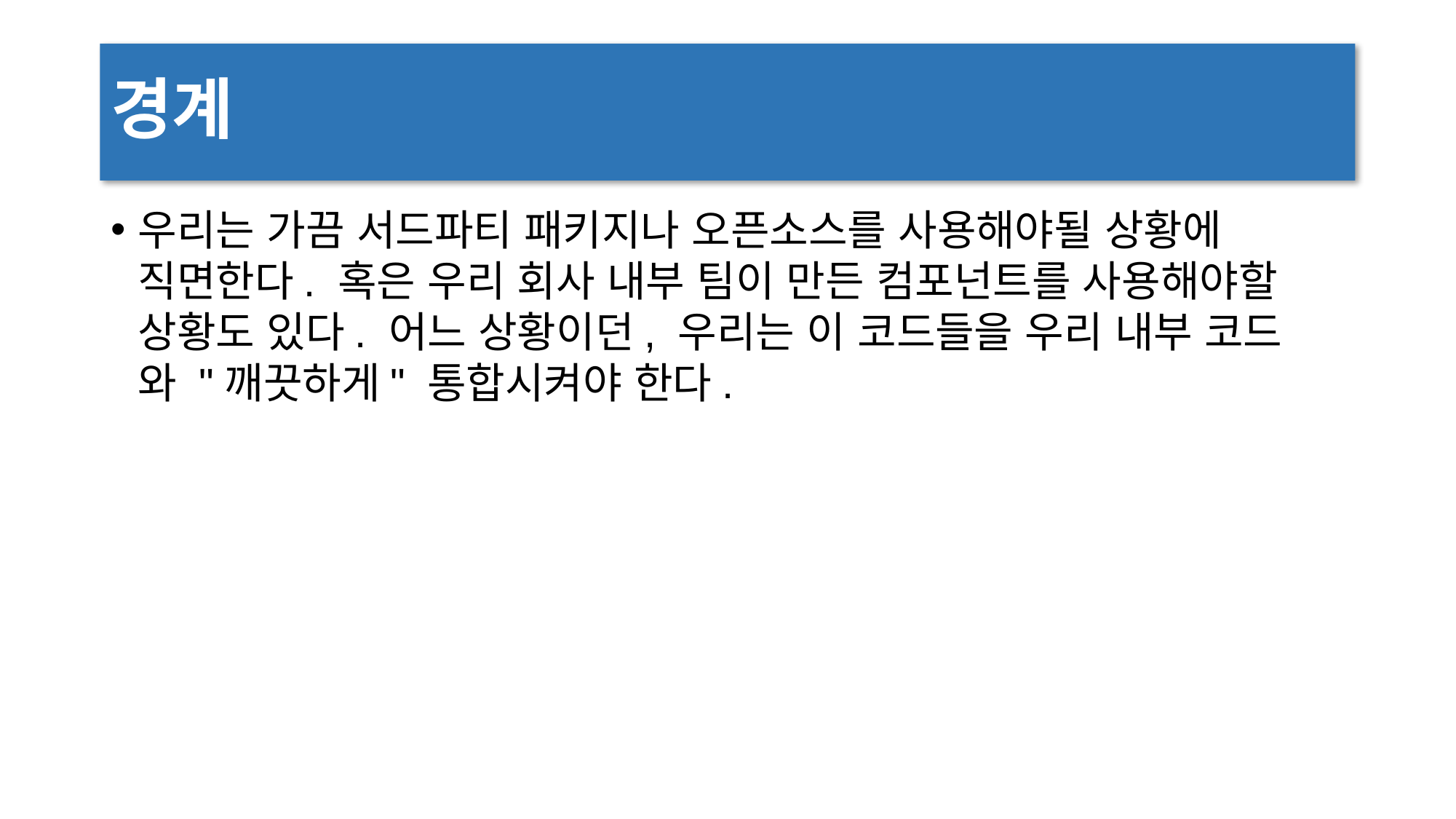

# 경계
우리는 가끔 서드파티 패키지나 오픈소스를 사용해야될 상황에 직면한다. 혹은 우리 회사 내부 팀이 만든 컴포넌트를 사용해야할 상황도 있다. 어느 상황이던, 우리는 이 코드들을 우리 내부 코드와 "깨끗하게" 통합시켜야 한다.